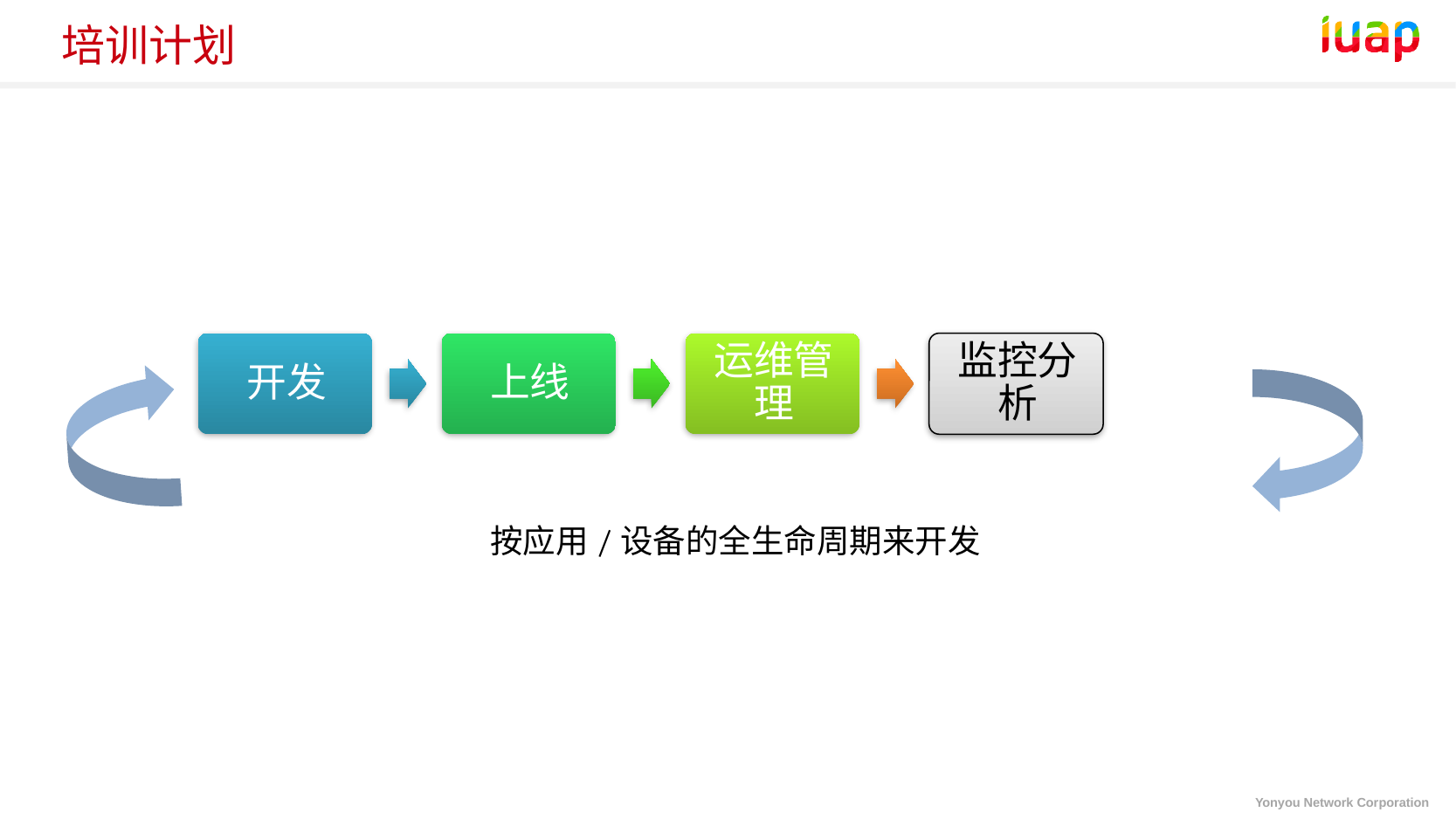

# 培训计划
开发

上线

运维管理

监控分析

按应用/设备的全生命周期来开发